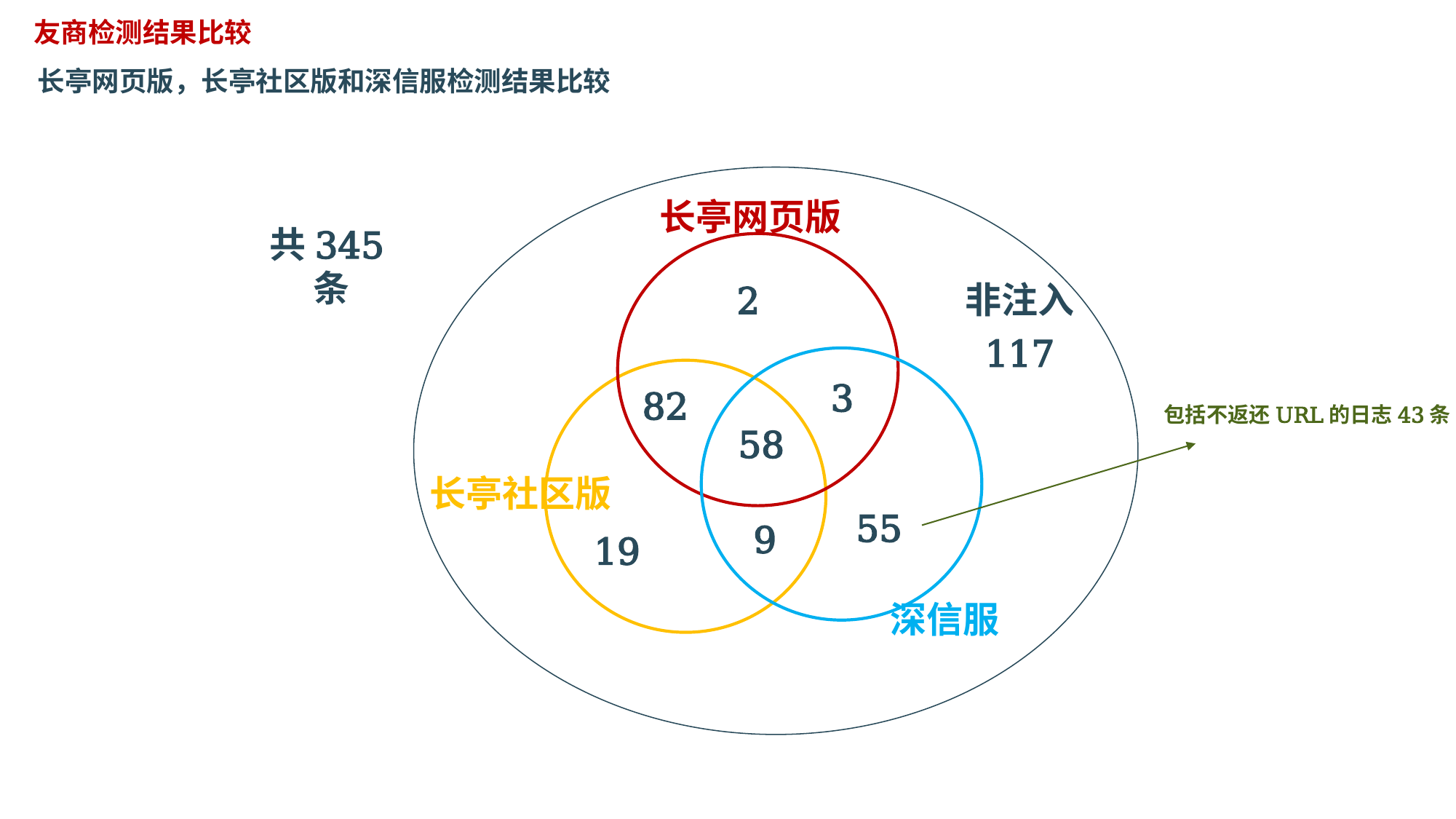

友商检测结果比较
长亭网页版，长亭社区版和深信服检测结果比较

长亭网页版
共345条

非注入
2
117

3
82
包括不返还URL的日志43条
58
长亭社区版
55
9
19
深信服